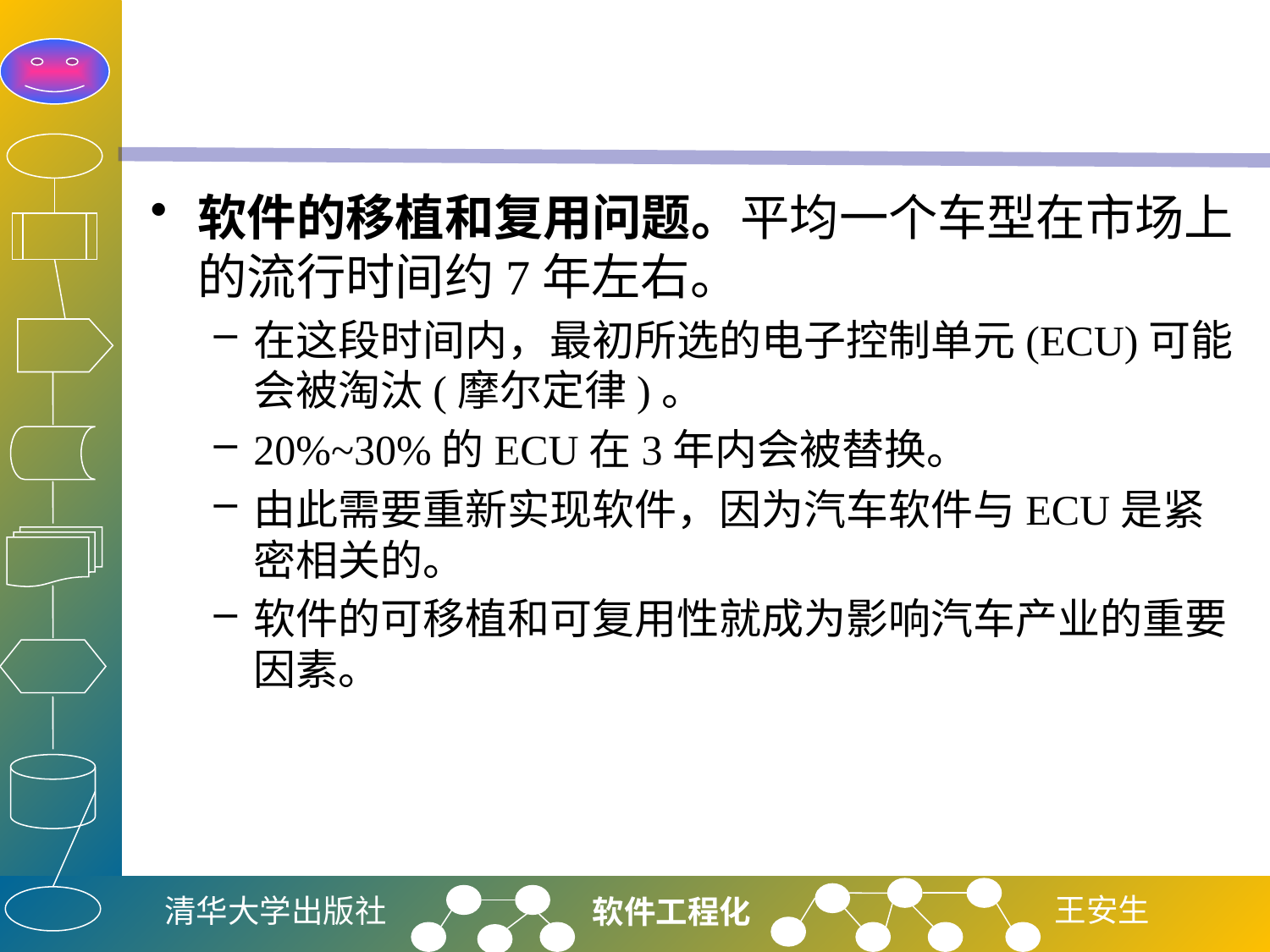

#
软件的移植和复用问题。平均一个车型在市场上的流行时间约7年左右。
在这段时间内，最初所选的电子控制单元(ECU)可能会被淘汰(摩尔定律)。
20%~30%的ECU在3年内会被替换。
由此需要重新实现软件，因为汽车软件与ECU是紧密相关的。
软件的可移植和可复用性就成为影响汽车产业的重要因素。